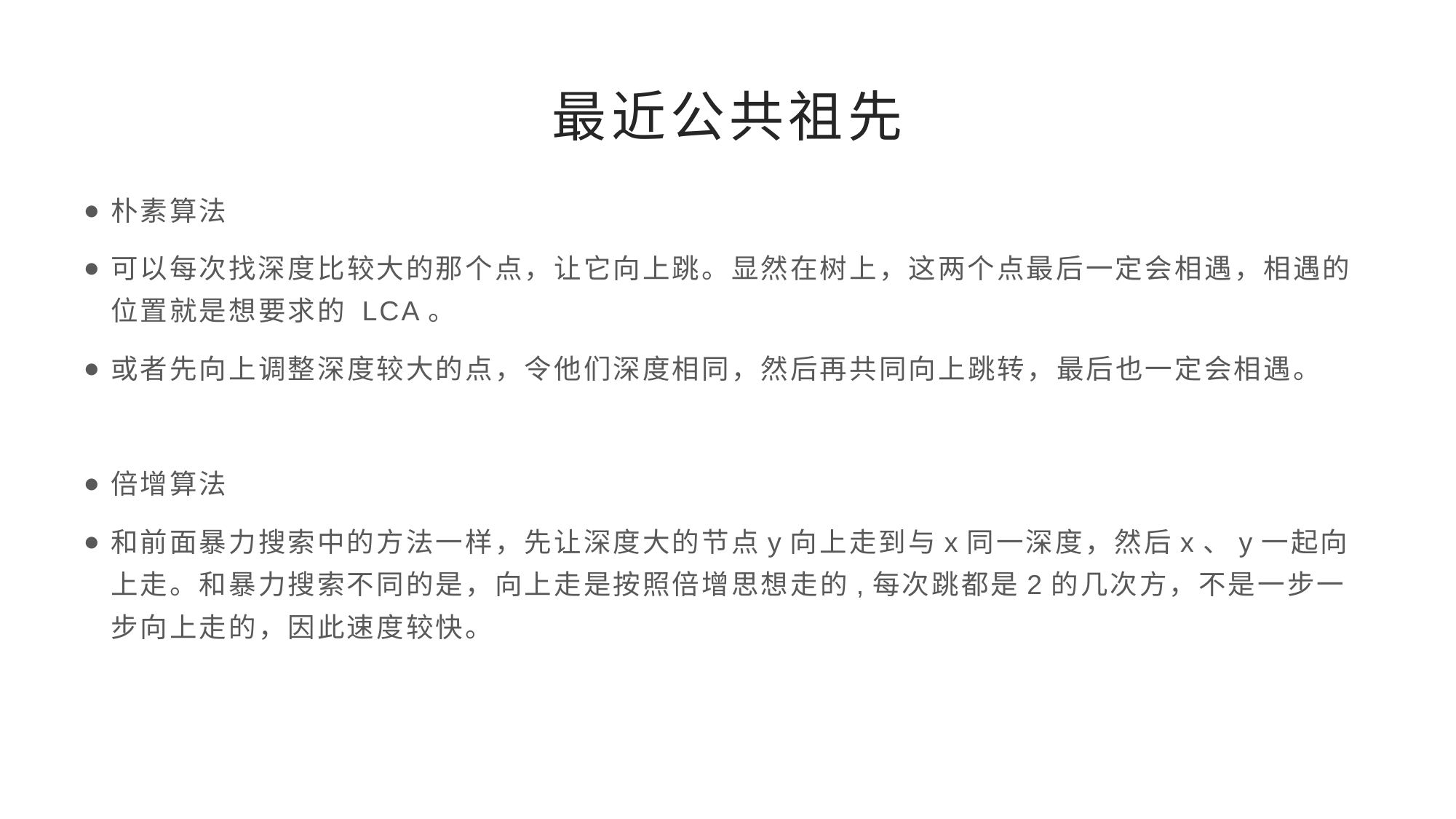

# 最近公共祖先
朴素算法
可以每次找深度比较大的那个点，让它向上跳。显然在树上，这两个点最后一定会相遇，相遇的位置就是想要求的 LCA。
或者先向上调整深度较大的点，令他们深度相同，然后再共同向上跳转，最后也一定会相遇。

倍增算法
和前面暴力搜索中的方法一样，先让深度大的节点y向上走到与x同一深度，然后x、y一起向上走。和暴力搜索不同的是，向上走是按照倍增思想走的,每次跳都是2的几次方，不是一步一步向上走的，因此速度较快。